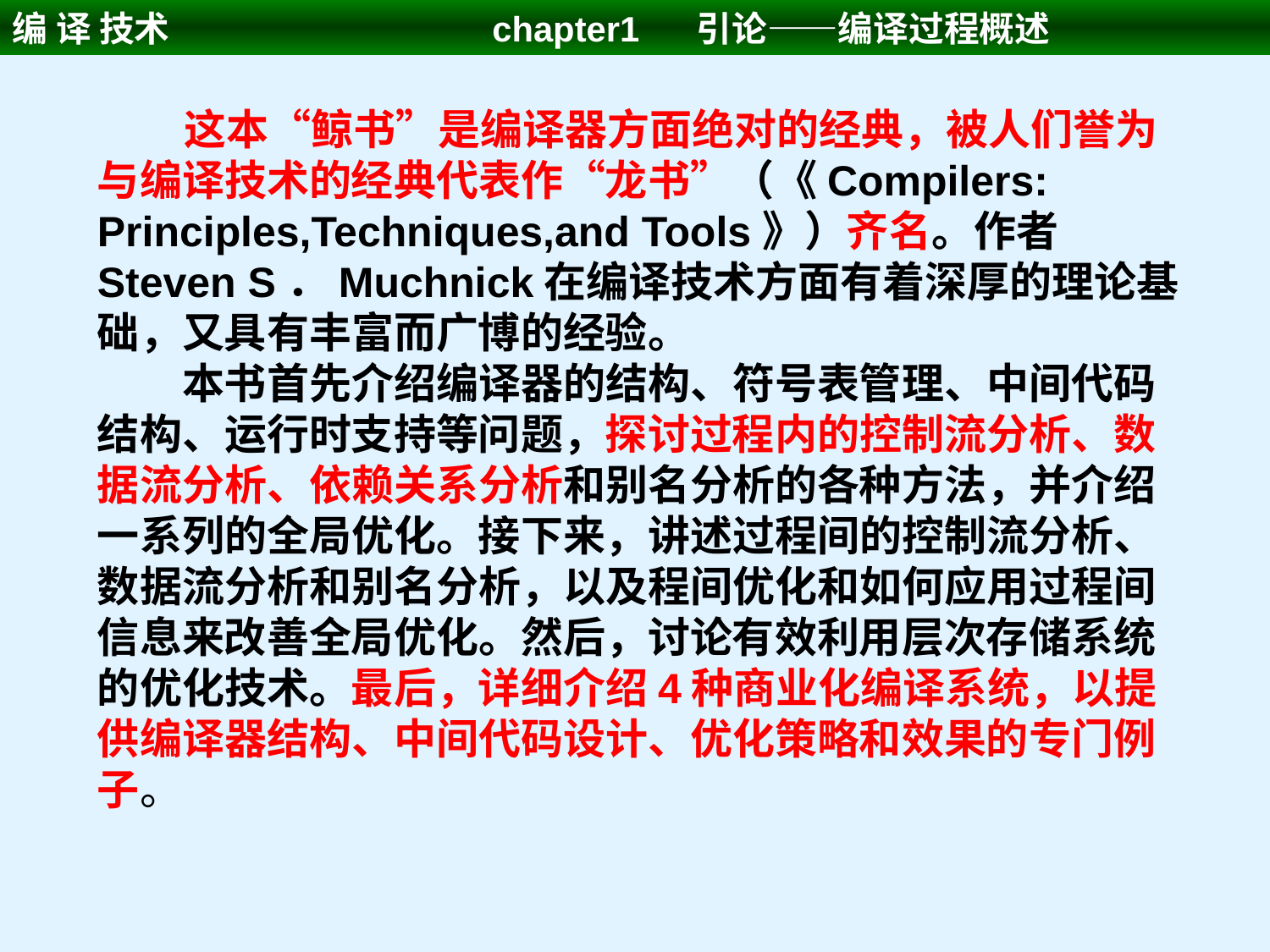

这本“鲸书”是编译器方面绝对的经典，被人们誉为与编译技术的经典代表作“龙书”（《Compilers: Principles,Techniques,and Tools》）齐名。作者Steven S．Muchnick在编译技术方面有着深厚的理论基础，又具有丰富而广博的经验。
　　本书首先介绍编译器的结构、符号表管理、中间代码结构、运行时支持等问题，探讨过程内的控制流分析、数据流分析、依赖关系分析和别名分析的各种方法，并介绍一系列的全局优化。接下来，讲述过程间的控制流分析、数据流分析和别名分析，以及程间优化和如何应用过程间信息来改善全局优化。然后，讨论有效利用层次存储系统的优化技术。最后，详细介绍4种商业化编译系统，以提供编译器结构、中间代码设计、优化策略和效果的专门例子。